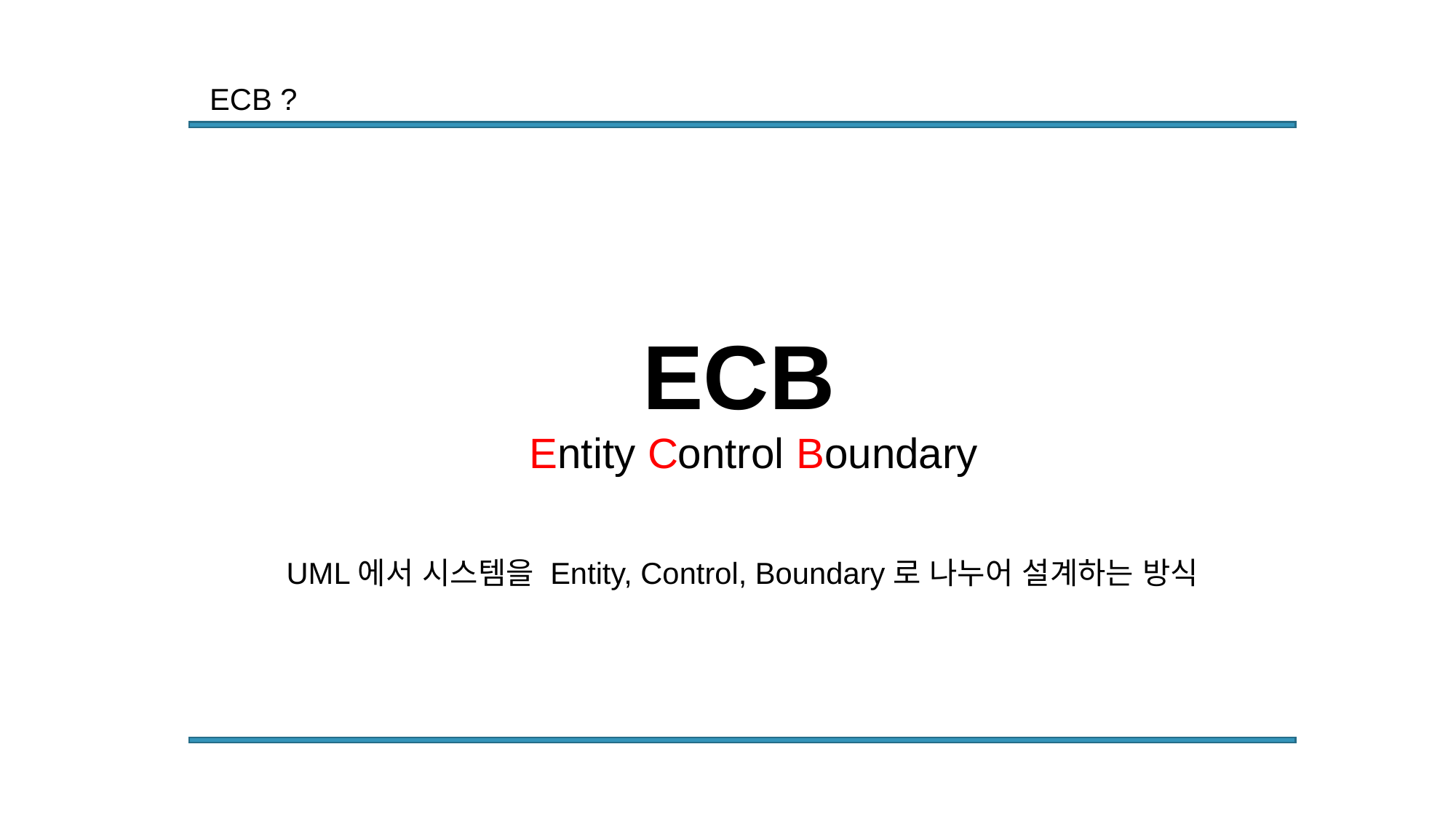

ECB ?

ECB
Entity Control Boundary
UML에서 시스템을 Entity, Control, Boundary로 나누어 설계하는 방식